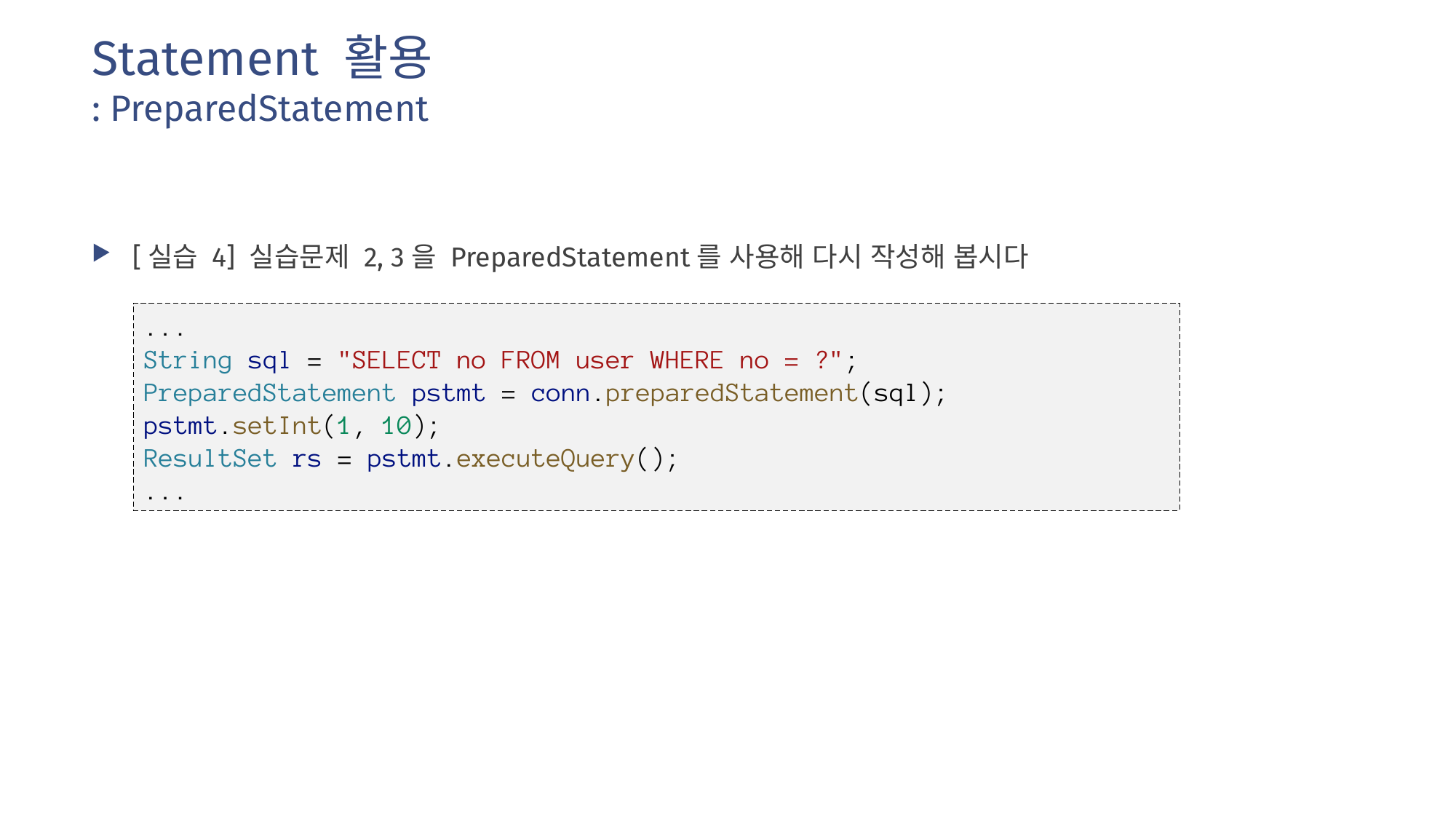

# Statement 활용 : PreparedStatement
[실습 4] 실습문제 2, 3을 PreparedStatement를 사용해 다시 작성해 봅시다
...
String sql = "SELECT no FROM user WHERE no = ?";
PreparedStatement pstmt = conn.preparedStatement(sql);
pstmt.setInt(1, 10);
ResultSet rs = pstmt.executeQuery();
...